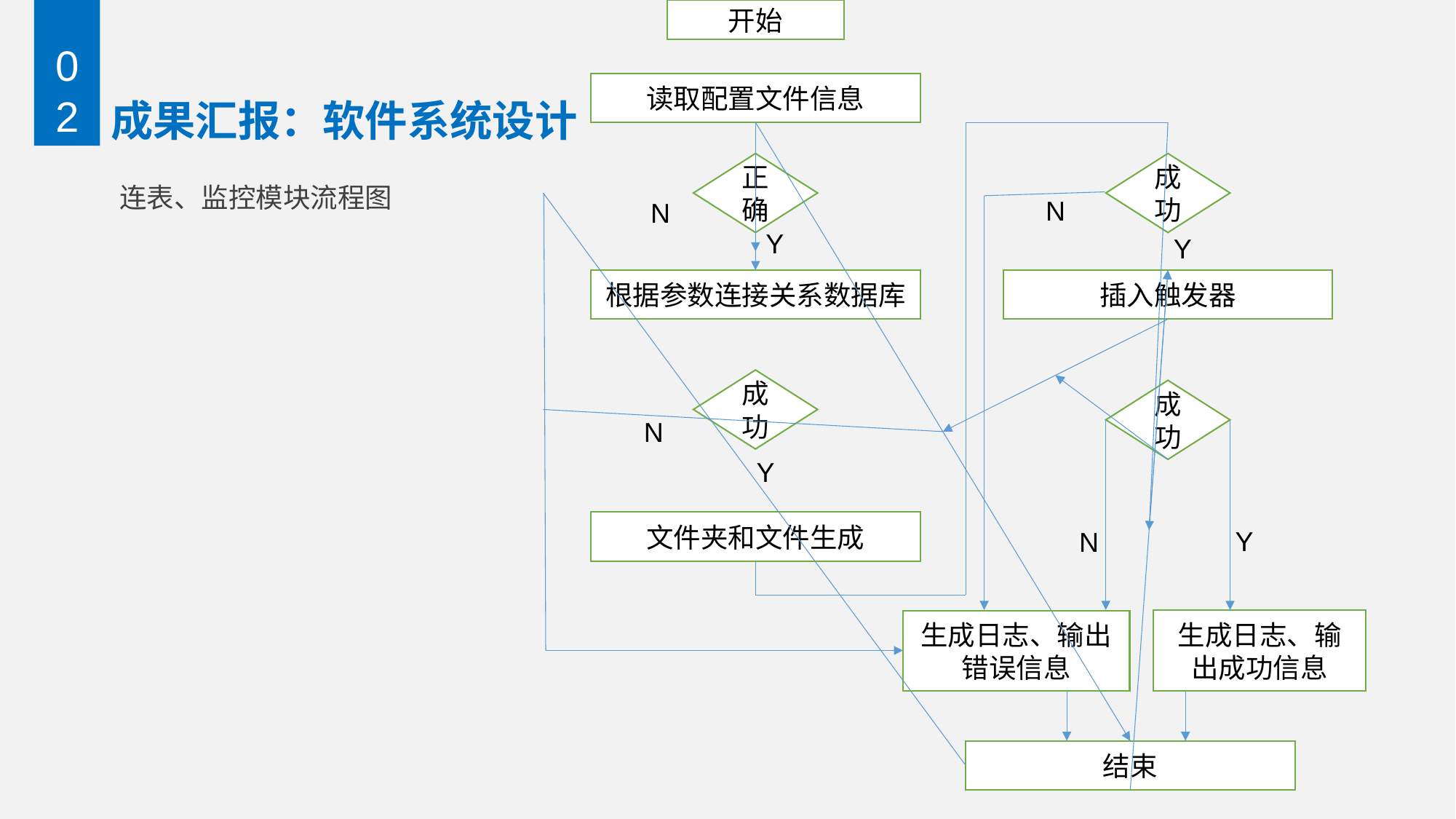

02
开始
# 成果汇报：软件系统设计
读取配置文件信息
正确
成功
连表、监控模块流程图
N
N
Y
Y
根据参数连接关系数据库
插入触发器
成功
成功
N
Y
文件夹和文件生成
Y
N
生成日志、输出成功信息
生成日志、输出错误信息
结束